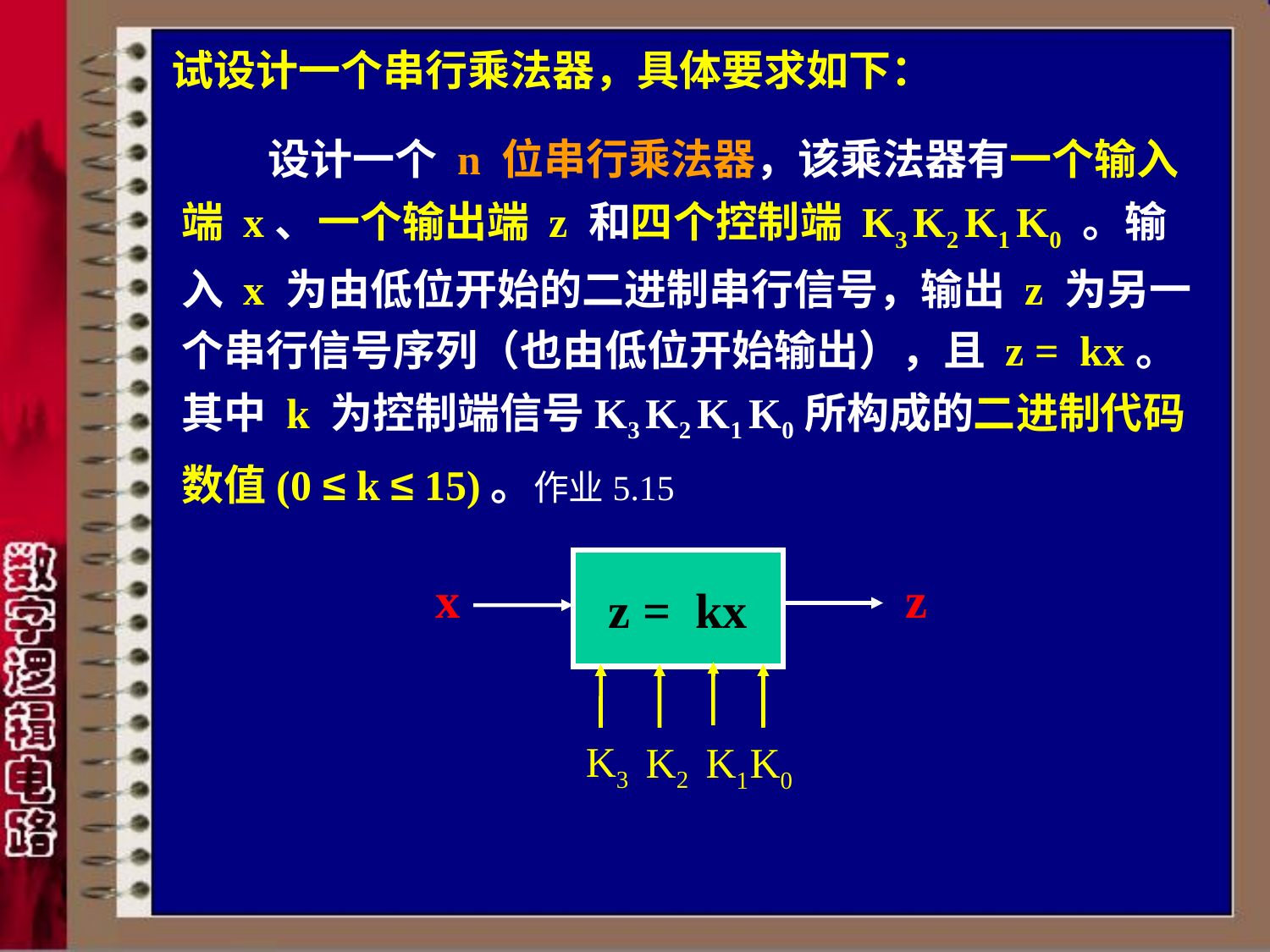

# 试设计一个串行乘法器，具体要求如下：
        设计一个 n 位串行乘法器，该乘法器有一个输入端 x、一个输出端 z 和四个控制端 K3 K2 K1 K0 。输入 x 为由低位开始的二进制串行信号，输出 z 为另一个串行信号序列（也由低位开始输出），且 z =  kx。其中 k 为控制端信号K3 K2 K1 K0所构成的二进制代码数值(0 ≤ k ≤ 15)。作业5.15
z =  kx
x
z

K3
K2
K1
K0